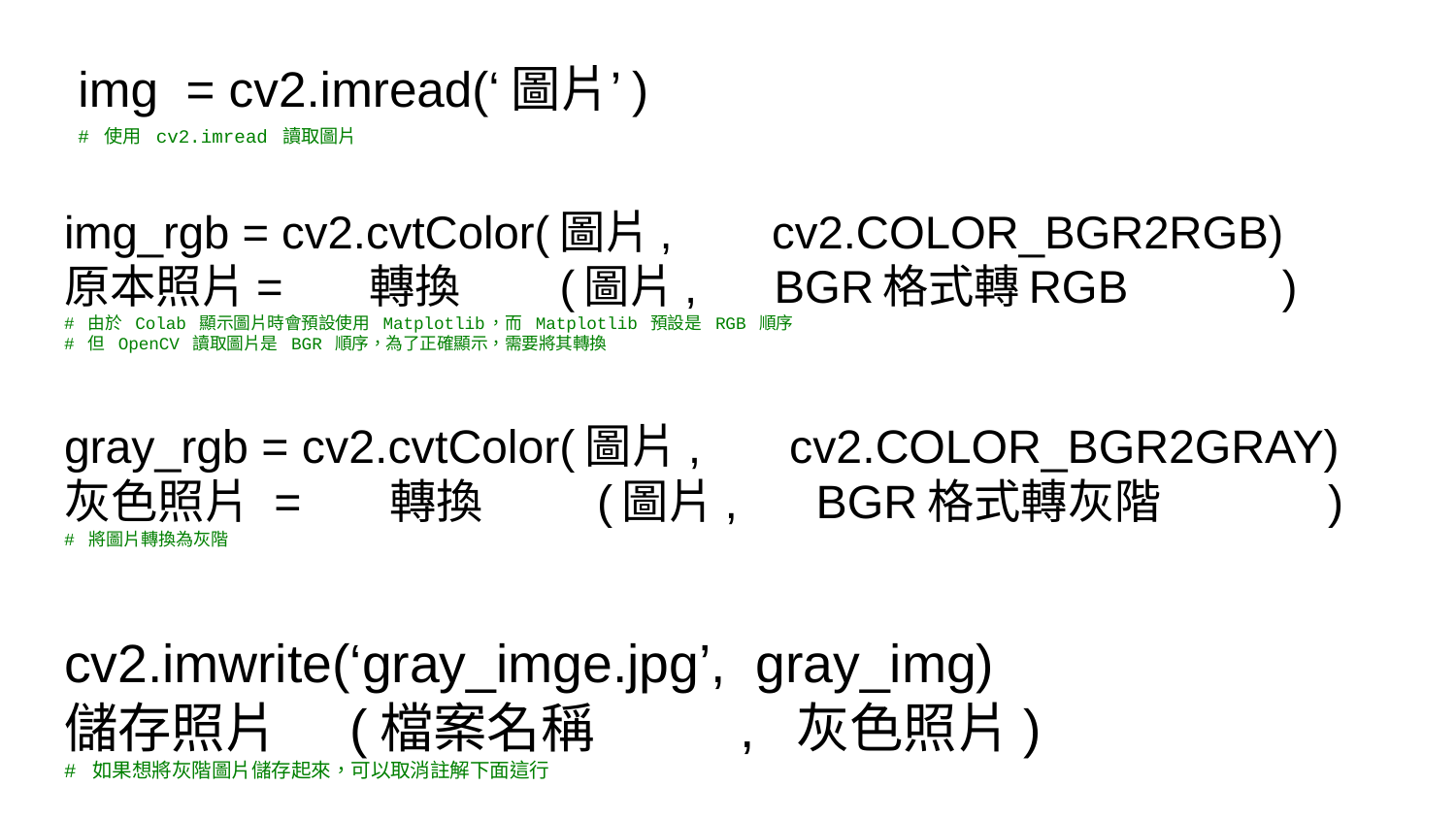

img  = cv2.imread(‘圖片’)
# 使用 cv2.imread 讀取圖片
# img_rgb = cv2.cvtColor(圖片,	cv2.COLOR_BGR2RGB) 原本照片=      轉換       (圖片,      BGR格式轉RGB            ) # 由於 Colab 顯示圖片時會預設使用 Matplotlib，而 Matplotlib 預設是 RGB 順序
# 但 OpenCV 讀取圖片是 BGR 順序，為了正確顯示，需要將其轉換
gray_rgb = cv2.cvtColor(圖片,	cv2.COLOR_BGR2GRAY)
灰色照片 =      轉換        (圖片,      BGR格式轉灰階            )
# 將圖片轉換為灰階
cv2.imwrite(‘gray_imge.jpg’,	gray_img)
儲存照片    (檔案名稱         ,  灰色照片)
# 如果想將灰階圖片儲存起來，可以取消註解下面這行